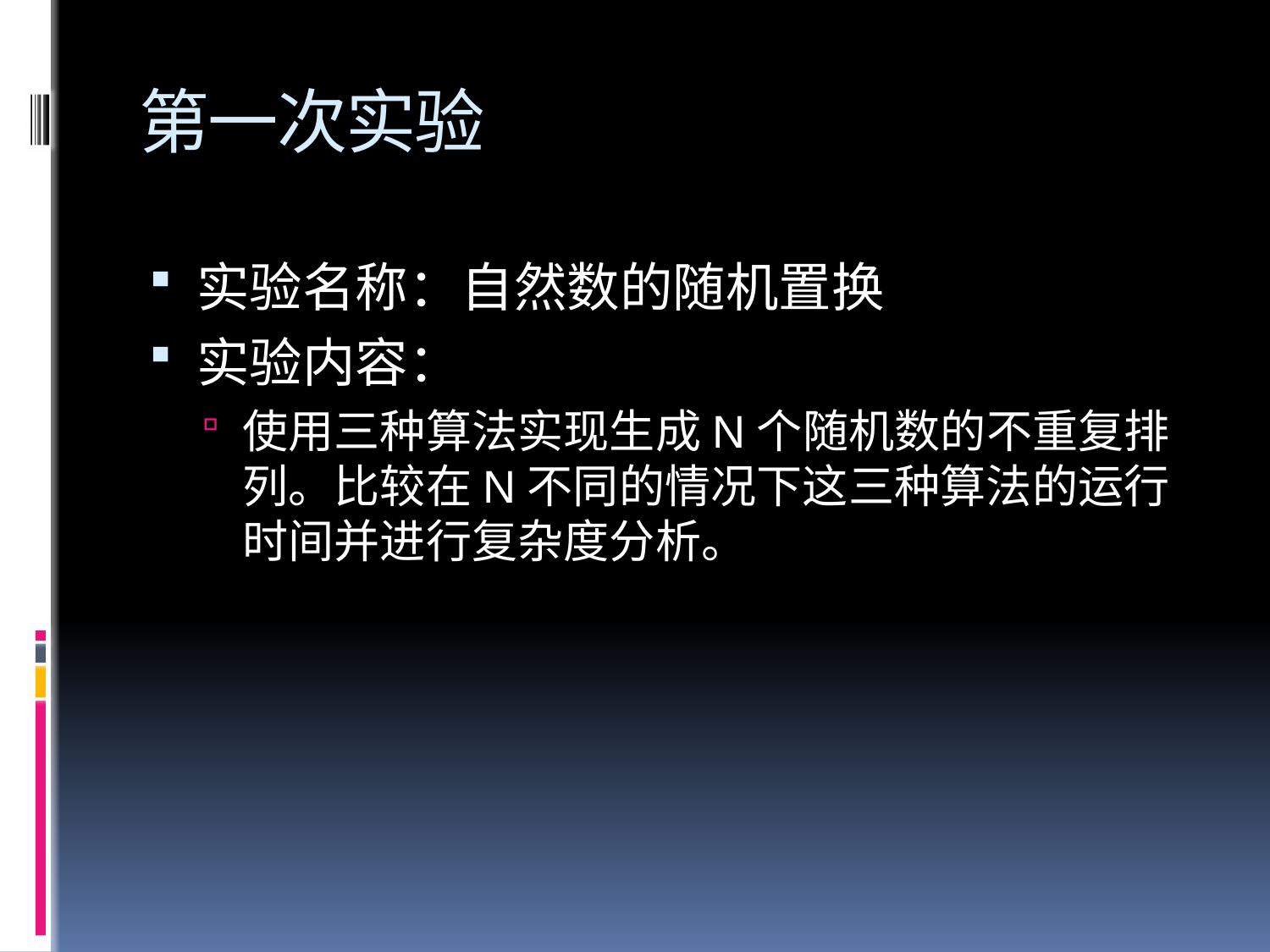

# 第一次实验
实验名称：自然数的随机置换
实验内容：
使用三种算法实现生成N个随机数的不重复排列。比较在N不同的情况下这三种算法的运行时间并进行复杂度分析。